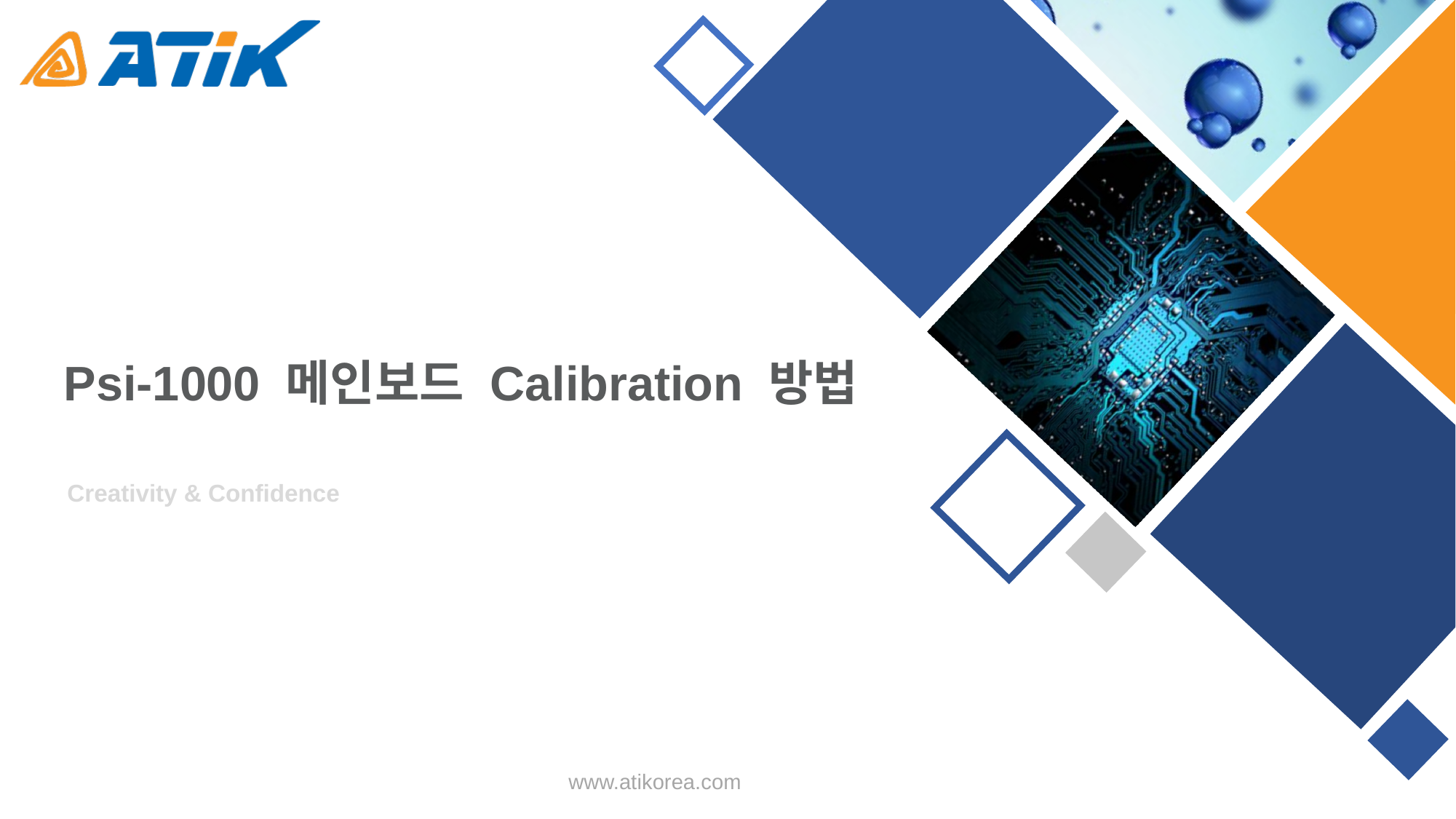

Psi-1000 메인보드 Calibration 방법
Creativity & Confidence
www.atikorea.com